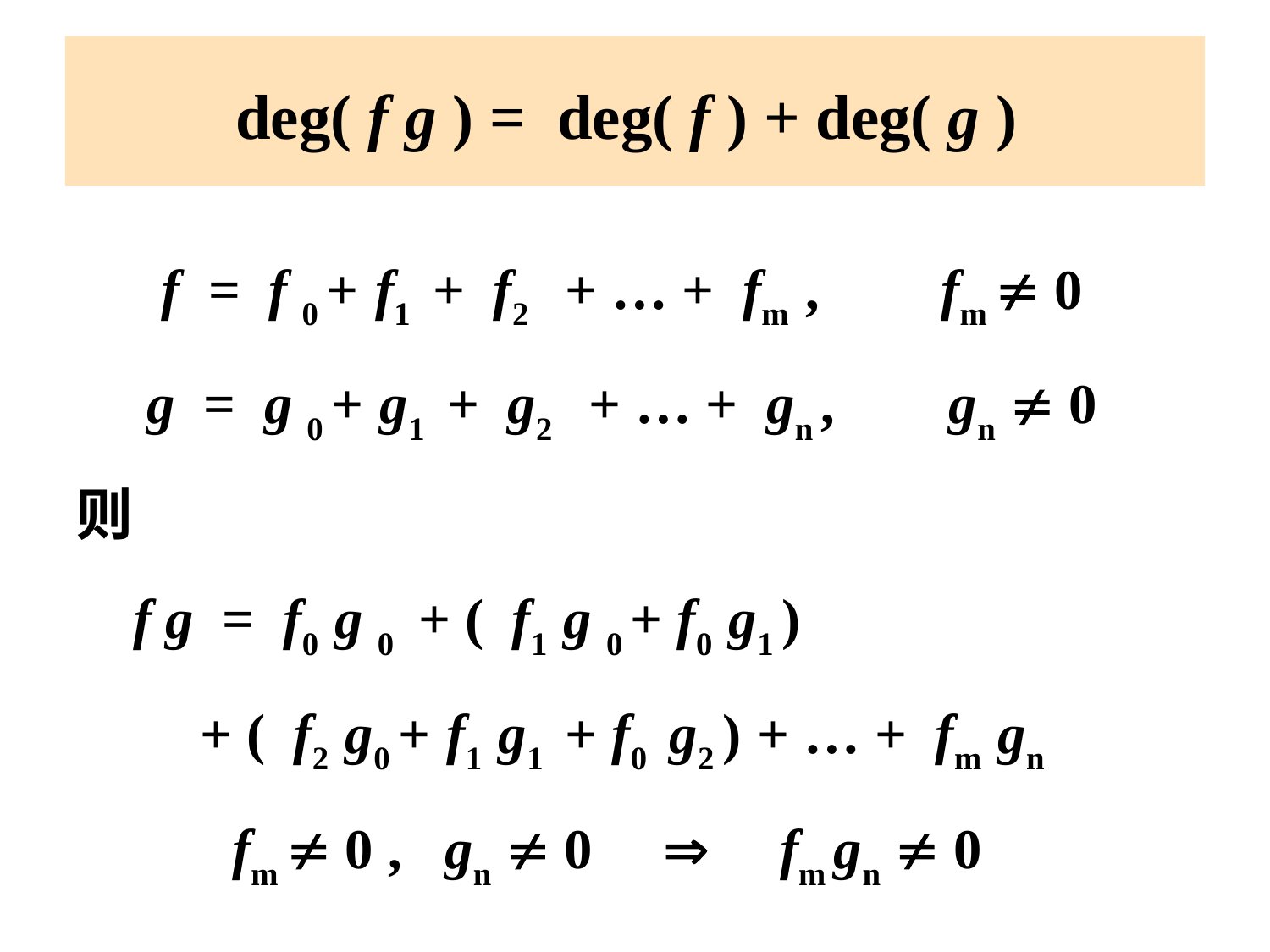

# deg( f g ) =  deg( f ) + deg( g )
      f  =  f 0 +  f1  +  f2   + … +  fm  ,         fm ≠ 0
     g  =  g 0 +  g1  +  g2   + … +  gn ,        gn ≠ 0
则
    f g  =  f0  g 0   + (  f1  g 0 + f0  g1 )
               + (  f2  g0 +  f1  g1  + f0  g2 )  + … +  fm  gn
           fm ≠ 0 ,   gn ≠ 0     ⇒     fm gn ≠ 0